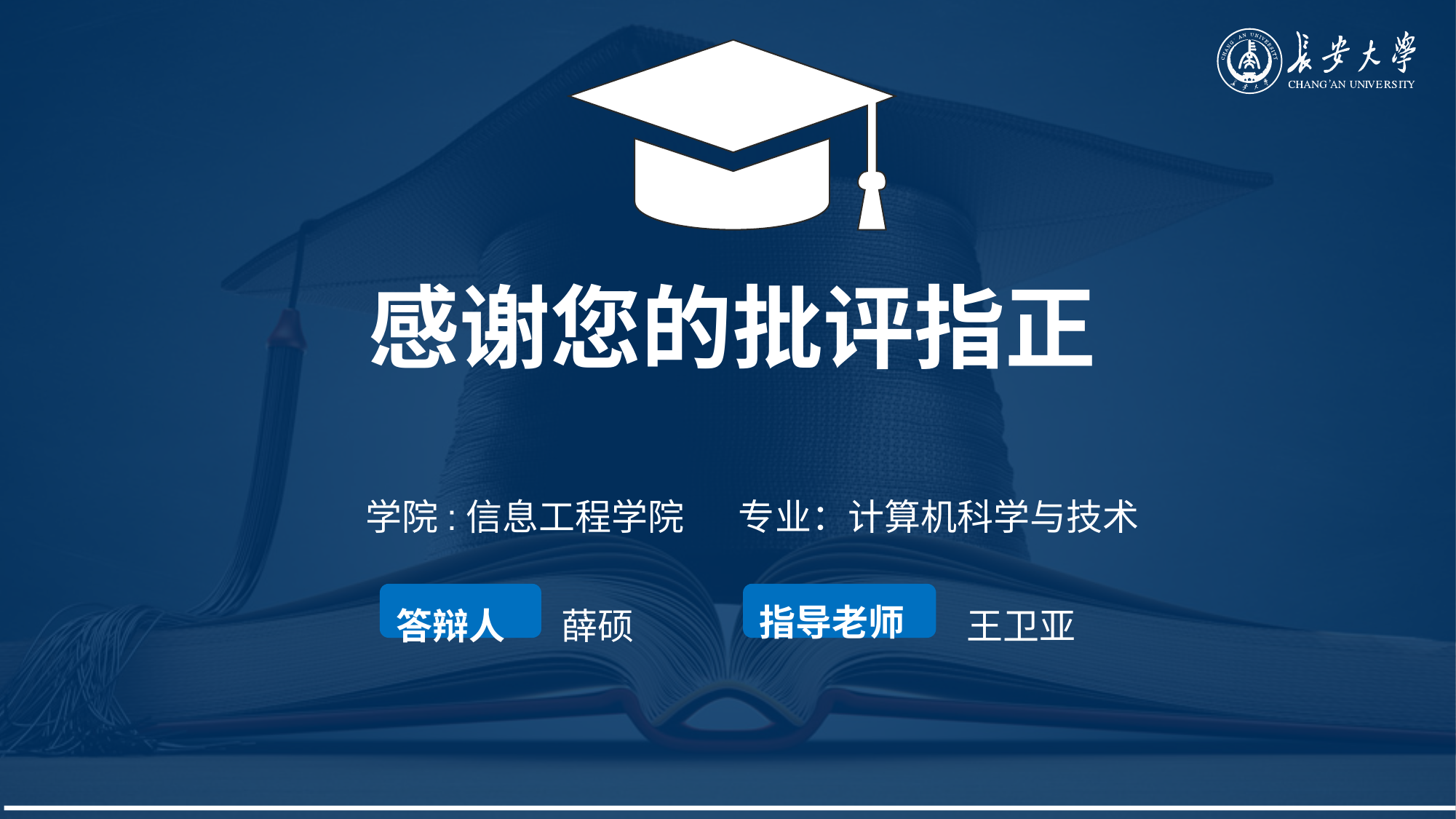

感谢您的批评指正
专业：计算机科学与技术
学院:信息工程学院
指导老师
薛硕
王卫亚
答辩人